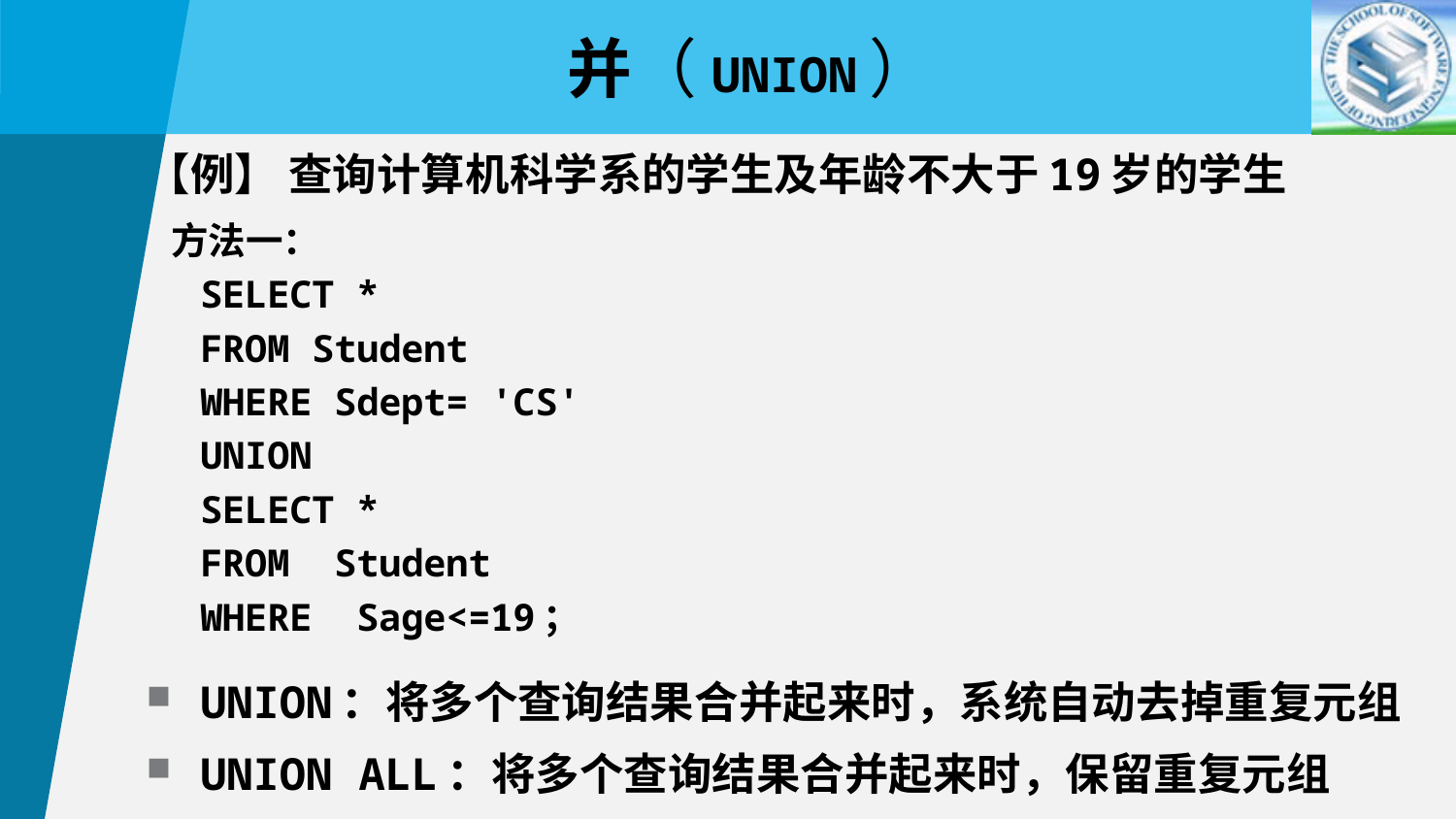

并（union）
【例】 查询计算机科学系的学生及年龄不大于19岁的学生
  方法一：
		SELECT *
		FROM Student
		WHERE Sdept= 'CS'
	UNION
		SELECT *
		FROM  Student
		WHERE  Sage<=19；
UNION：将多个查询结果合并起来时，系统自动去掉重复元组
UNION ALL：将多个查询结果合并起来时，保留重复元组